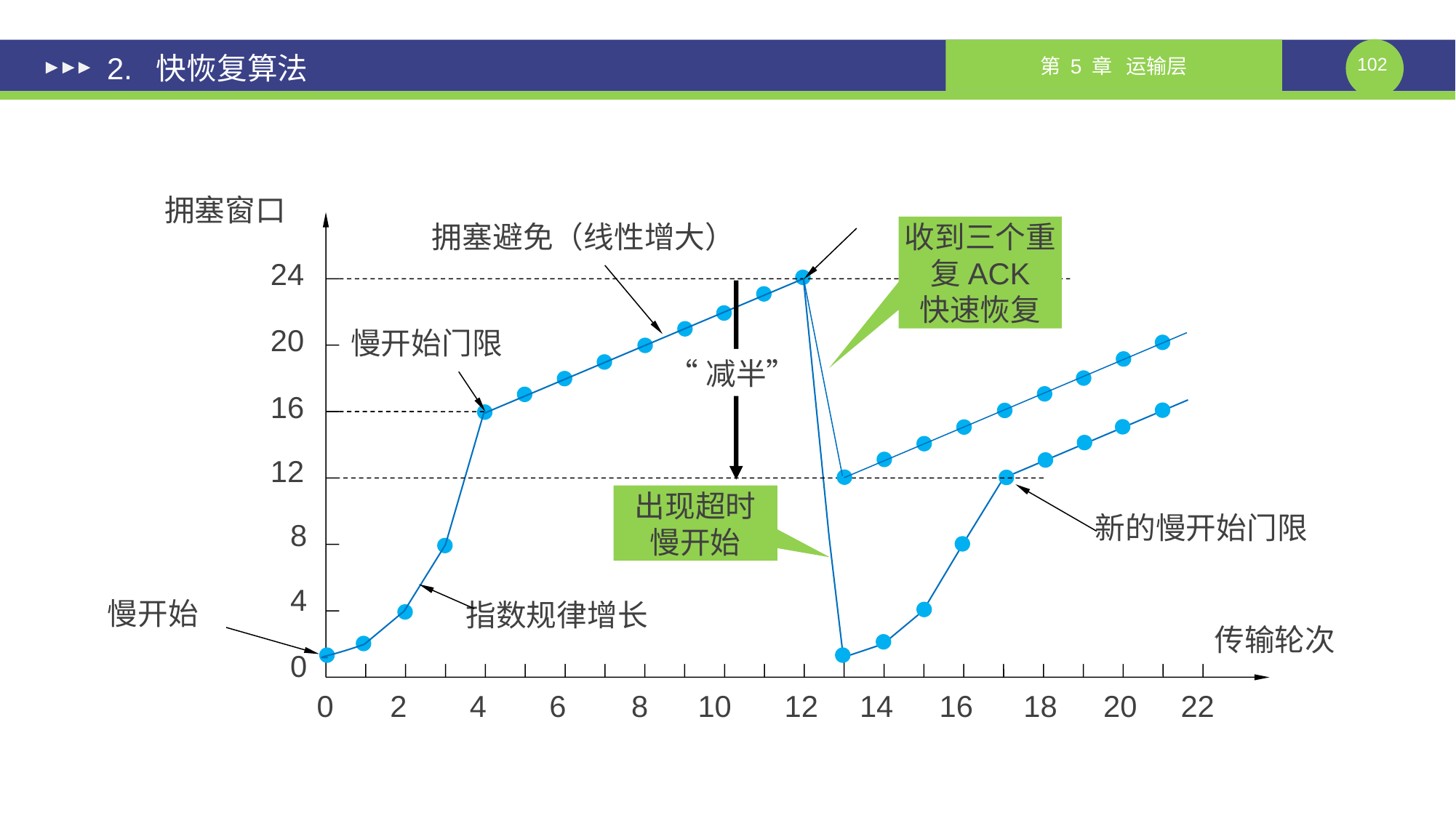

# 2.  快恢复算法
拥塞窗口

拥塞避免（线性增大）
收到三个重复ACK
快速恢复

24

20
慢开始门限

“减半”

16

12

出现超时
慢开始
新的慢开始门限
8

4

慢开始
指数规律增长

传输轮次

0

0
2
4
6
8
10
12
14
16
18
20
22
课件制作人：谢钧  谢希仁